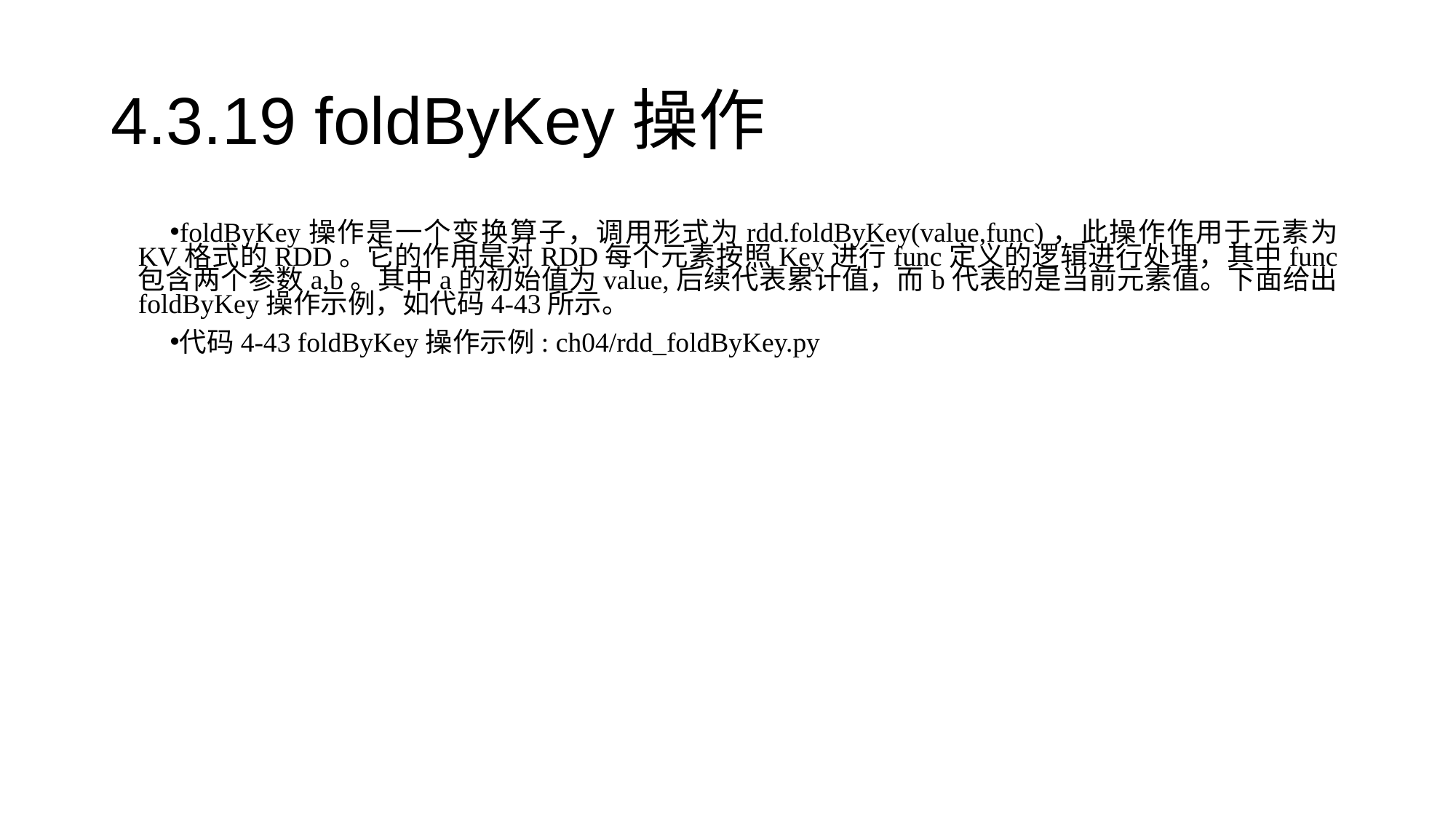

# 4.3.19 foldByKey操作
foldByKey操作是一个变换算子，调用形式为rdd.foldByKey(value,func)，此操作作用于元素为KV格式的RDD。它的作用是对RDD每个元素按照Key进行func定义的逻辑进行处理，其中func包含两个参数a,b。其中a的初始值为value,后续代表累计值，而b代表的是当前元素值。下面给出foldByKey操作示例，如代码4-43所示。
代码4-43 foldByKey操作示例: ch04/rdd_foldByKey.py